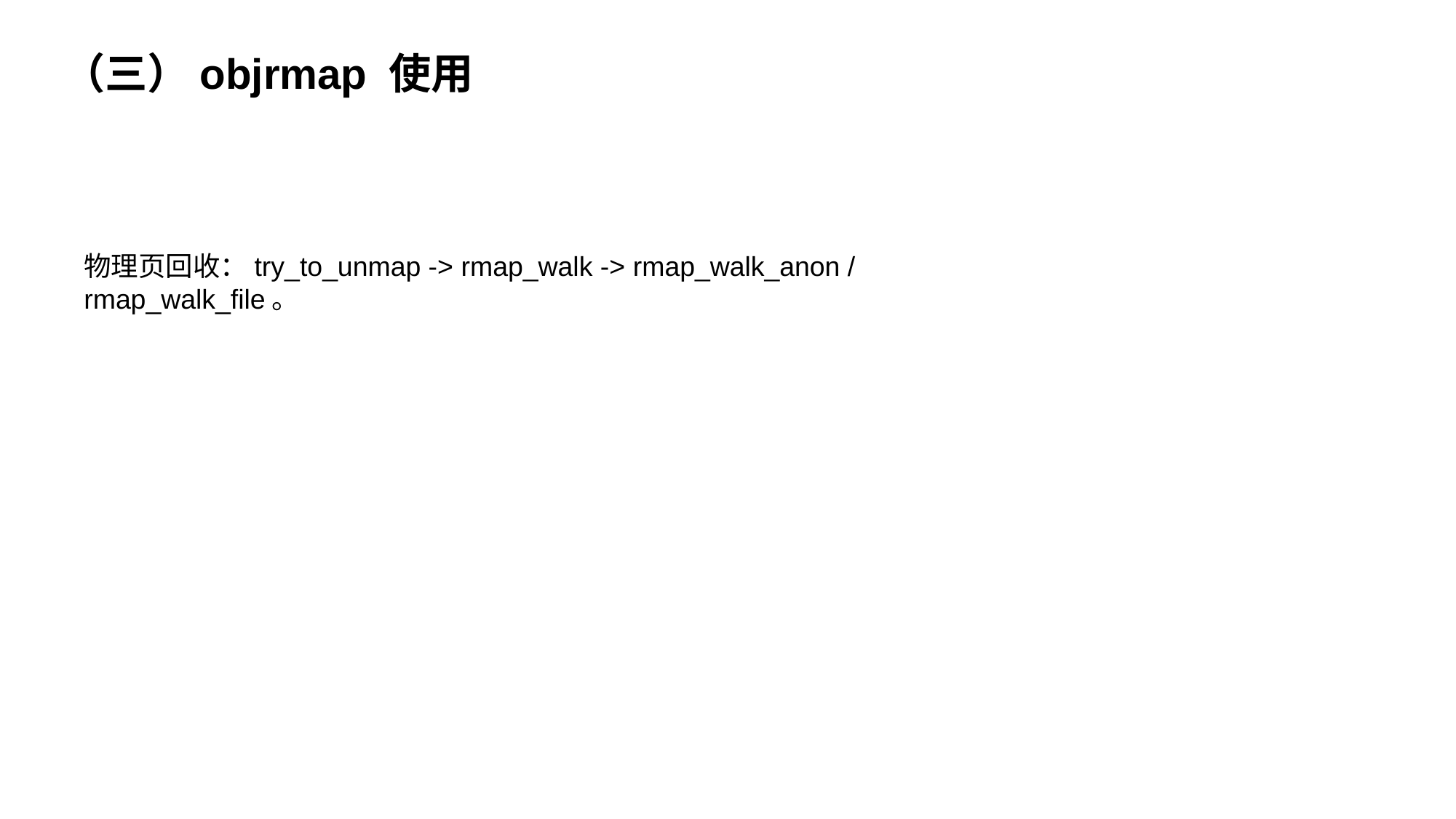

（三）objrmap 使用

物理页回收：try_to_unmap -> rmap_walk -> rmap_walk_anon / rmap_walk_file。